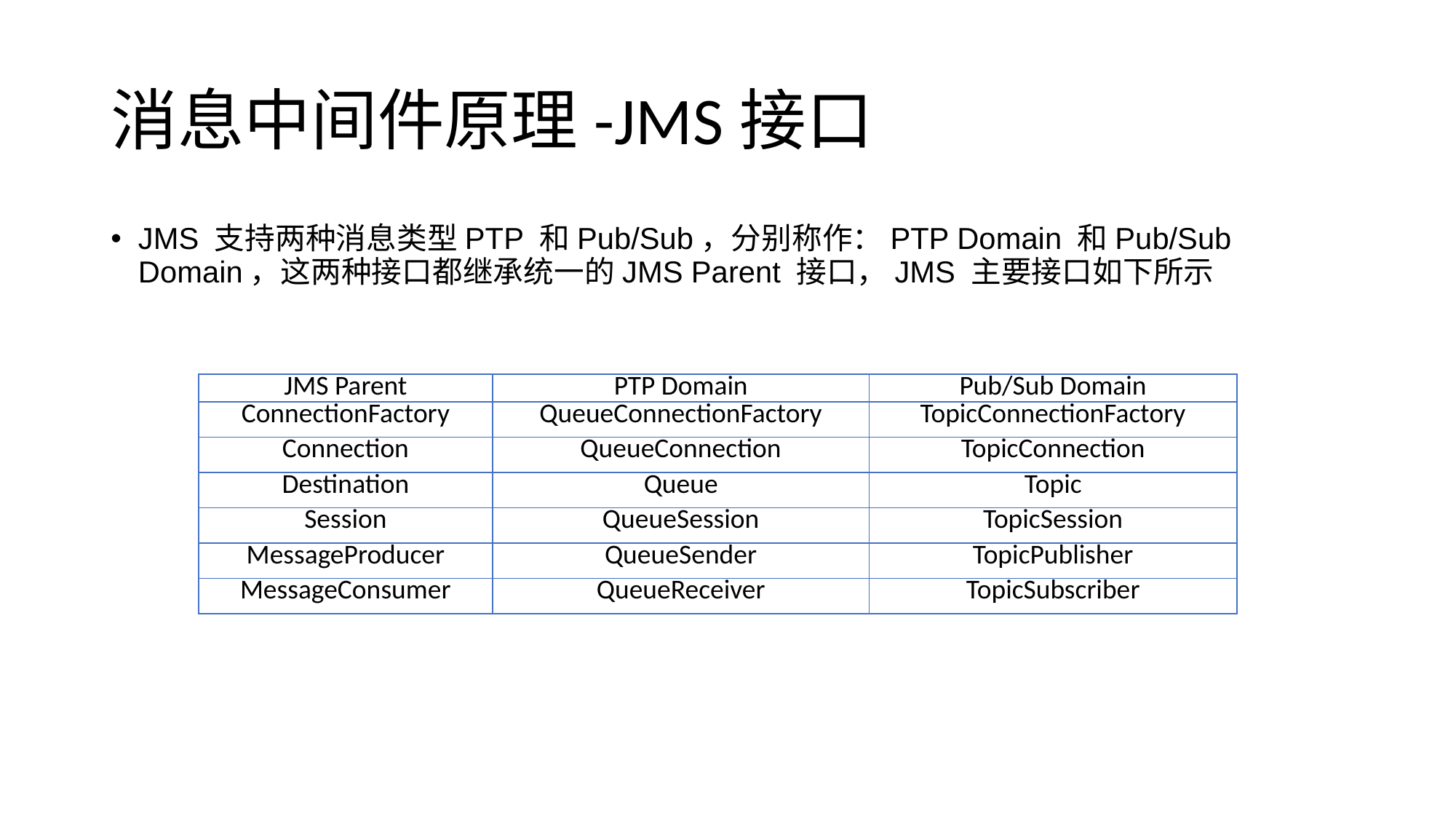

# 消息中间件原理-JMS接口
JMS 支持两种消息类型PTP 和Pub/Sub，分别称作：PTP Domain 和Pub/Sub Domain，这两种接口都继承统一的JMS Parent 接口，JMS 主要接口如下所示
| JMS Parent | PTP Domain | Pub/Sub Domain |
| --- | --- | --- |
| ConnectionFactory | QueueConnectionFactory | TopicConnectionFactory |
| Connection | QueueConnection | TopicConnection |
| Destination | Queue | Topic |
| Session | QueueSession | TopicSession |
| MessageProducer | QueueSender | TopicPublisher |
| MessageConsumer | QueueReceiver | TopicSubscriber |